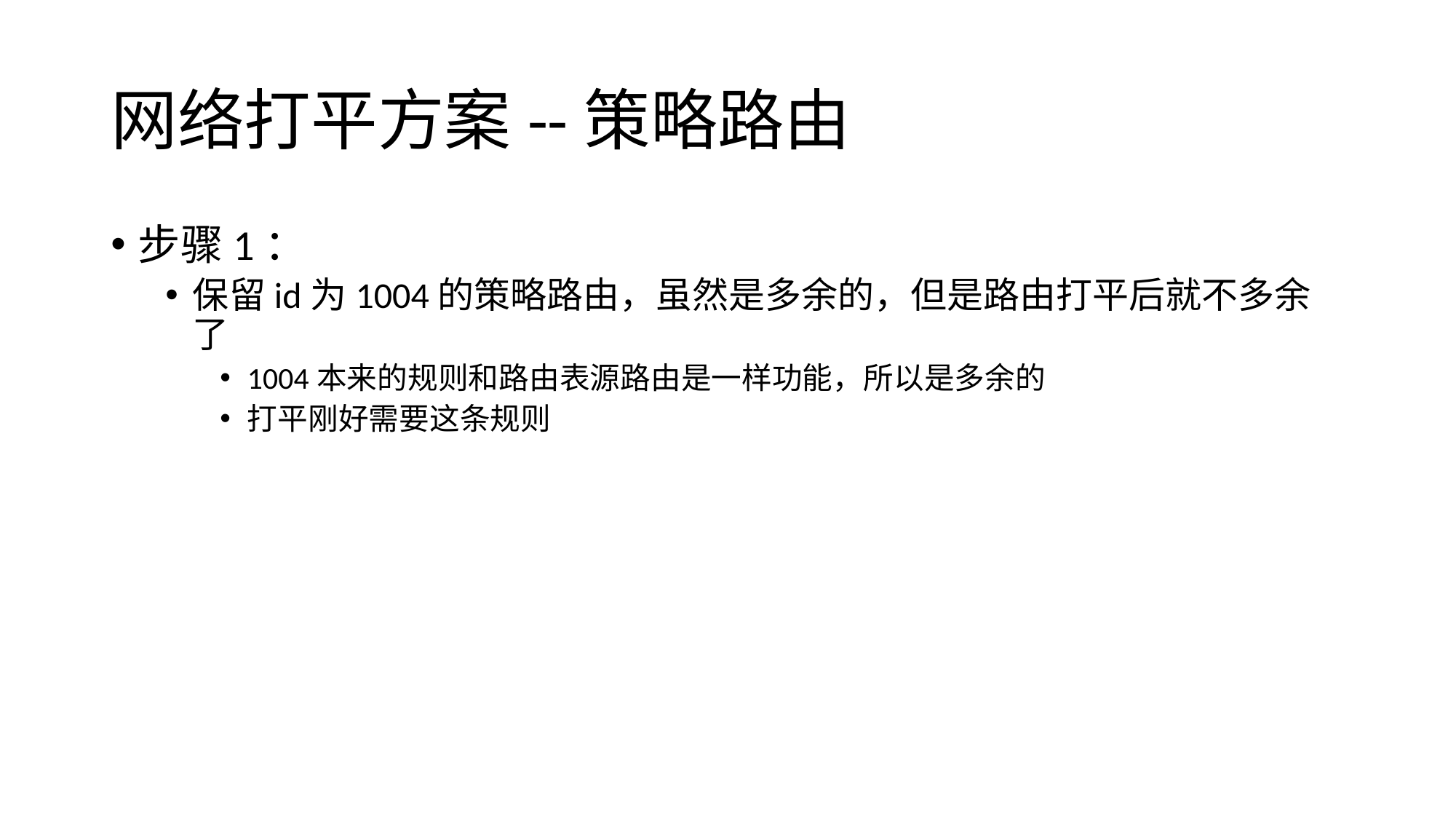

# 网络打平方案--策略路由
步骤1：
保留id为1004的策略路由，虽然是多余的，但是路由打平后就不多余了
1004本来的规则和路由表源路由是一样功能，所以是多余的
打平刚好需要这条规则